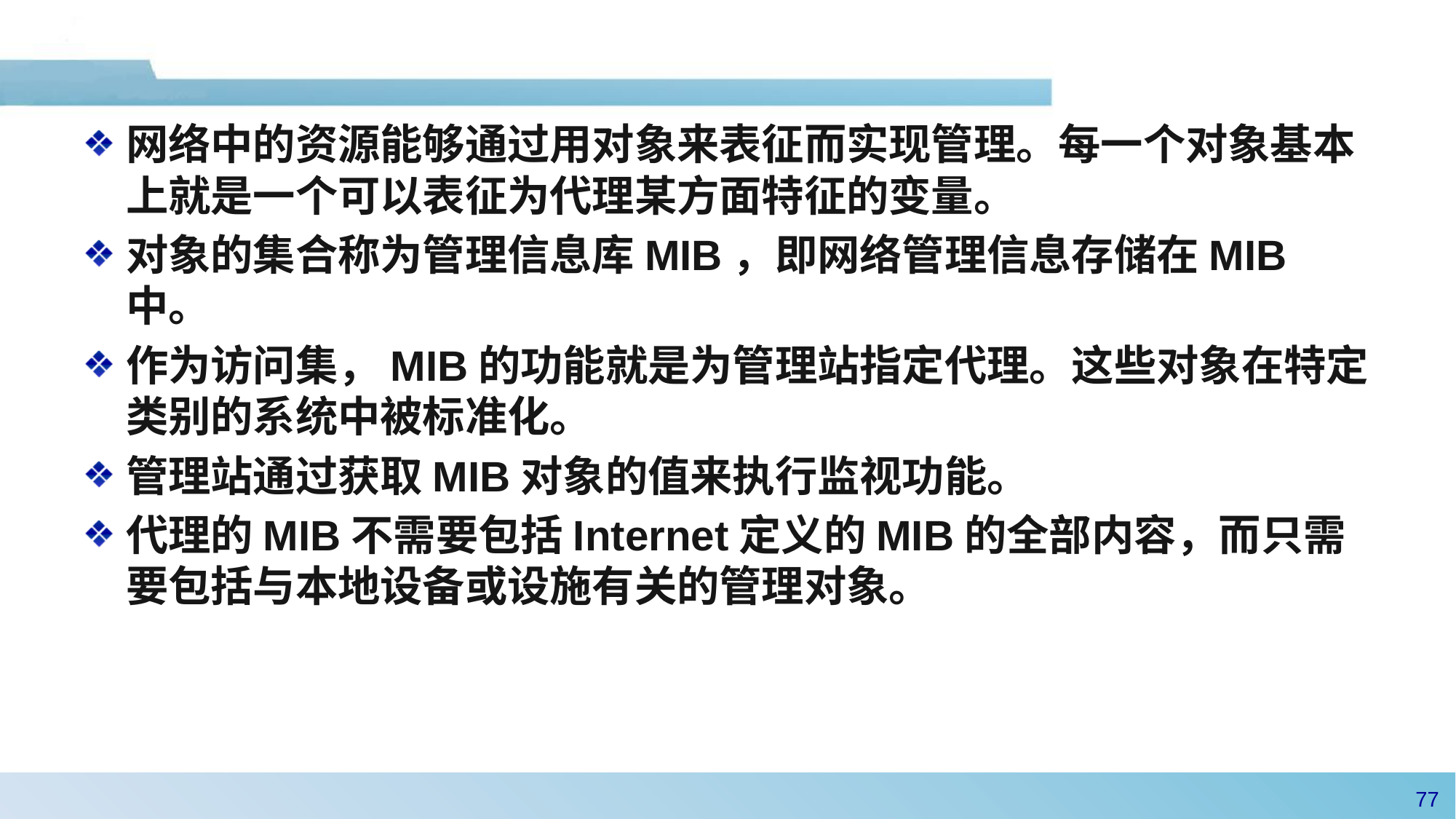

#
网络中的资源能够通过用对象来表征而实现管理。每一个对象基本上就是一个可以表征为代理某方面特征的变量。
对象的集合称为管理信息库MIB，即网络管理信息存储在MIB中。
作为访问集，MIB的功能就是为管理站指定代理。这些对象在特定类别的系统中被标准化。
管理站通过获取MIB对象的值来执行监视功能。
代理的MIB不需要包括Internet定义的MIB的全部内容，而只需要包括与本地设备或设施有关的管理对象。
77